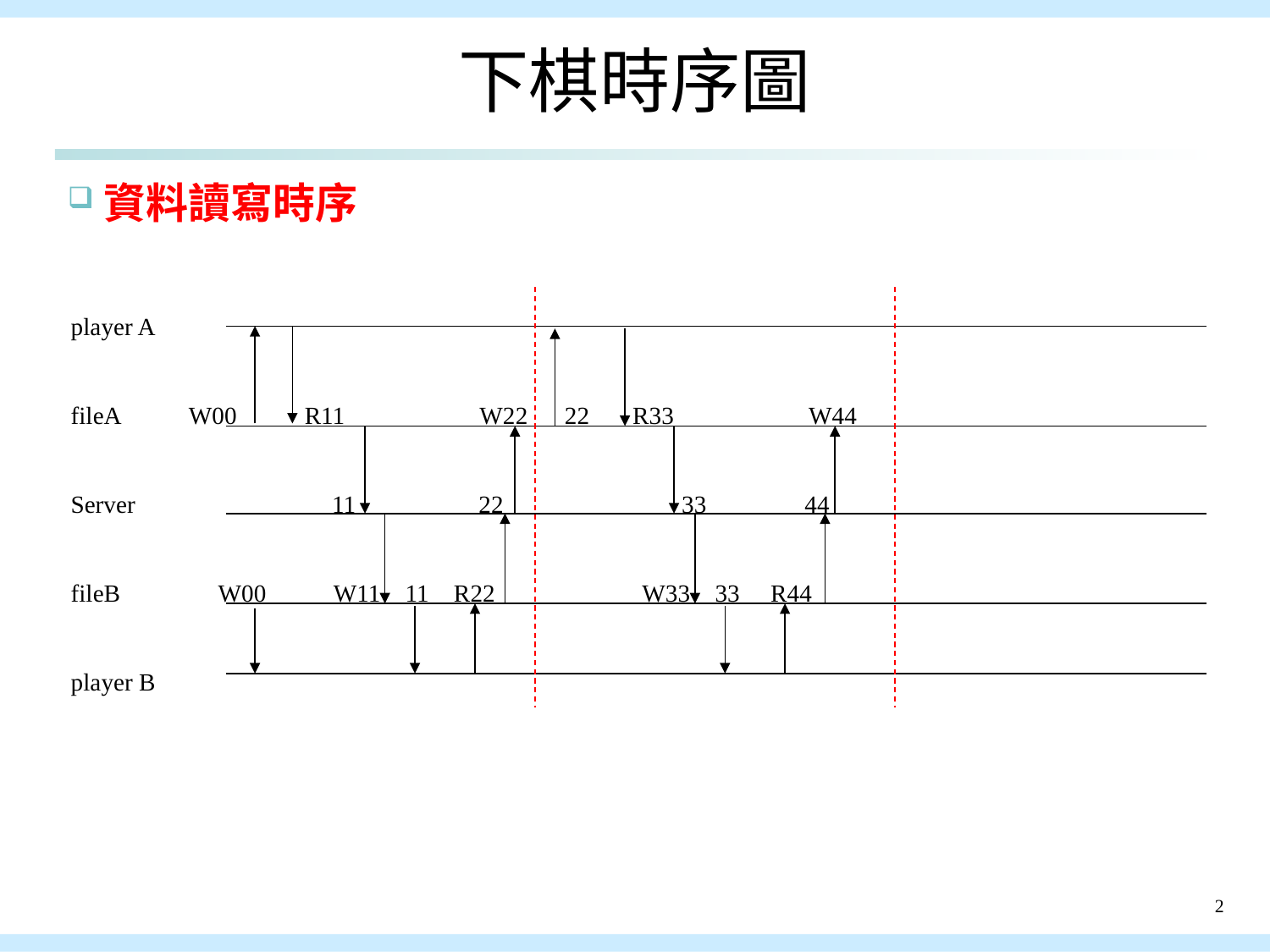

# 下棋時序圖
資料讀寫時序
player A

fileA           W00           R11                      W22      22       R33                      W44

Server                                11                    22                             33                44

fileB                W00           W11    11    R22                        W33    33     R44

player B
2